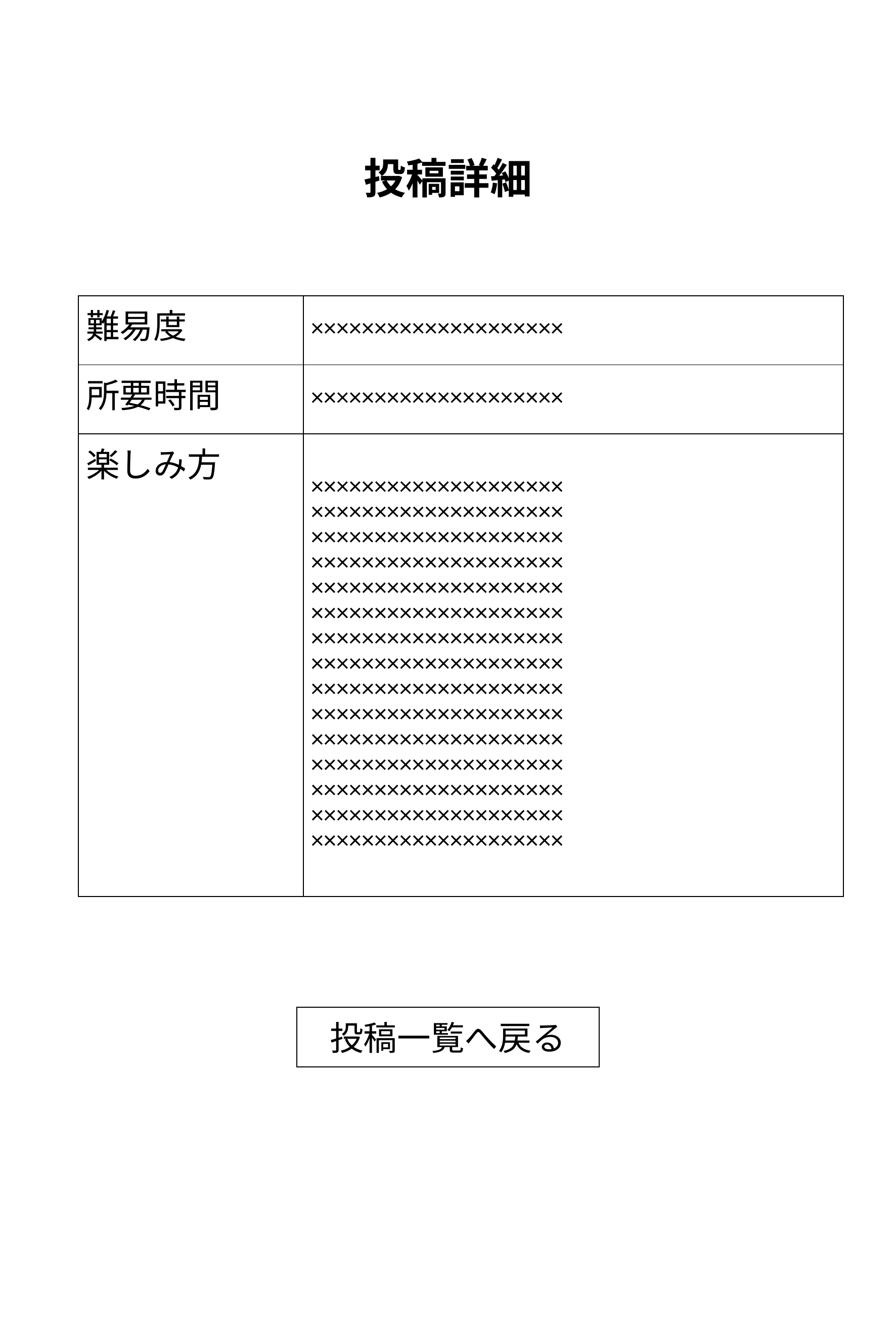

投稿詳細
| 難易度 | ×××××××××××××××××××× |
| --- | --- |
| 所要時間 | ×××××××××××××××××××× |
| 楽しみ方 | ×××××××××××××××××××× ×××××××××××××××××××× ×××××××××××××××××××× ×××××××××××××××××××× ×××××××××××××××××××× ×××××××××××××××××××× ×××××××××××××××××××× ×××××××××××××××××××× ×××××××××××××××××××× ×××××××××××××××××××× ×××××××××××××××××××× ×××××××××××××××××××× ×××××××××××××××××××× ×××××××××××××××××××× ×××××××××××××××××××× |
投稿一覧へ戻る